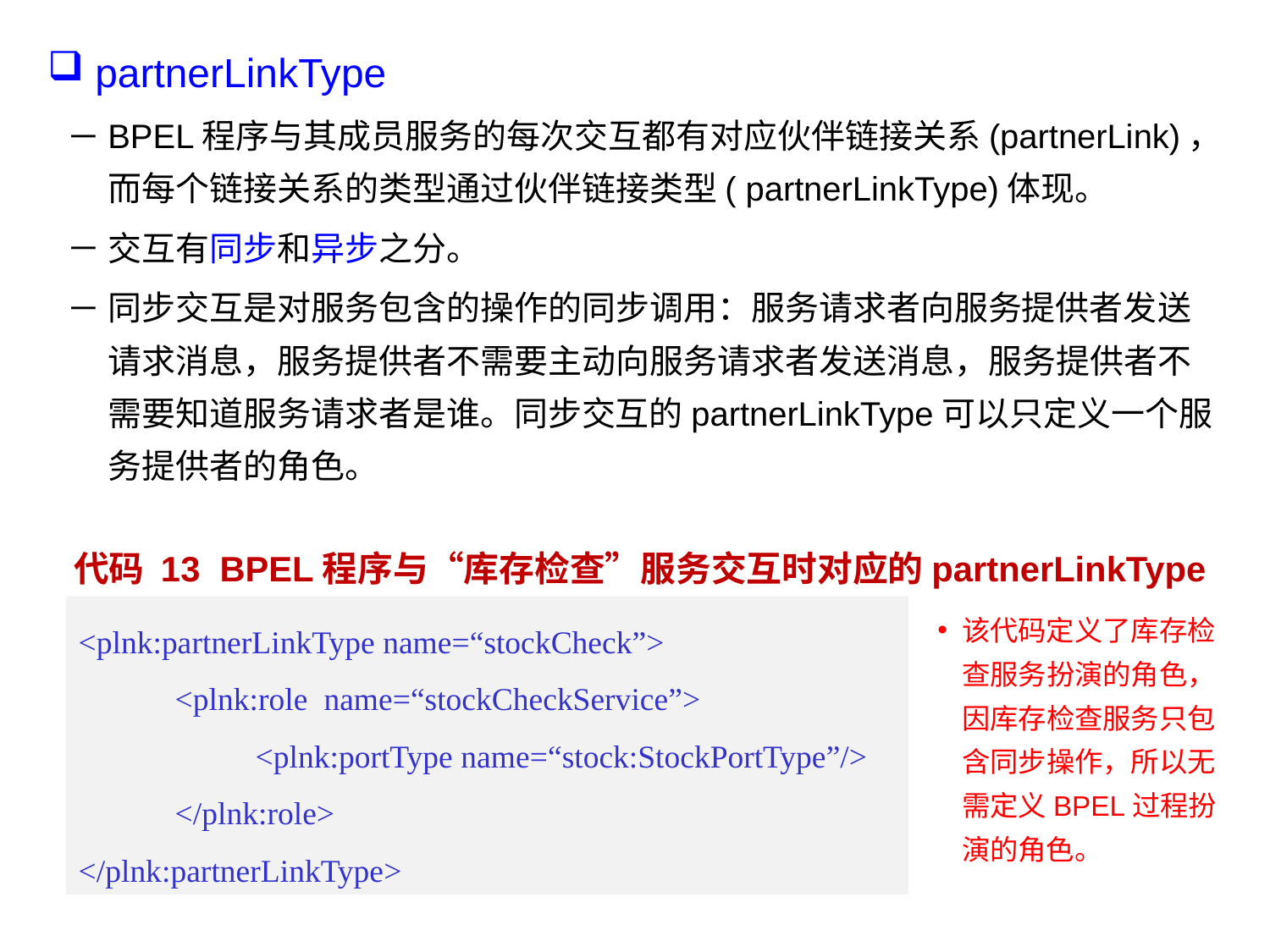

partnerLinkType
BPEL程序与其成员服务的每次交互都有对应伙伴链接关系(partnerLink)，而每个链接关系的类型通过伙伴链接类型( partnerLinkType)体现。
交互有同步和异步之分。
同步交互是对服务包含的操作的同步调用：服务请求者向服务提供者发送请求消息，服务提供者不需要主动向服务请求者发送消息，服务提供者不需要知道服务请求者是谁。同步交互的partnerLinkType可以只定义一个服务提供者的角色。
代码 13  BPEL程序与“库存检查”服务交互时对应的partnerLinkType
<plnk:partnerLinkType name=“stockCheck”>
            <plnk:role  name=“stockCheckService”>
                      <plnk:portType name=“stock:StockPortType”/>
            </plnk:role>
</plnk:partnerLinkType>
该代码定义了库存检查服务扮演的角色，因库存检查服务只包含同步操作，所以无需定义BPEL过程扮演的角色。